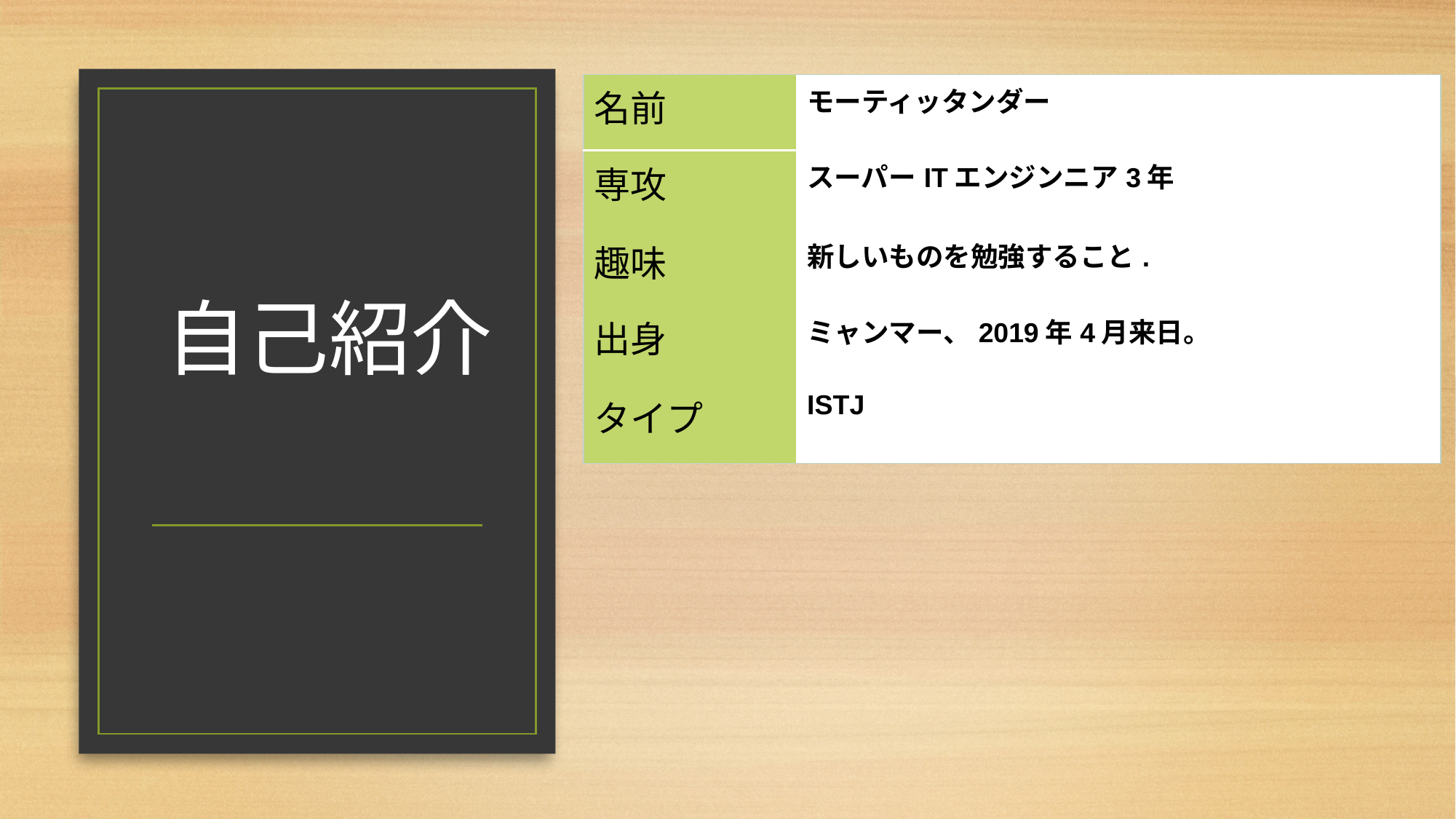

| 名前 | モーティッタンダー |
| --- | --- |
| 専攻 | スーパーITエンジンニア3年 |
| 趣味 | 新しいものを勉強すること. |
| 出身 | ミャンマー、2019年4月来日。 |
| タイプ | ISTJ |

# 自己紹介